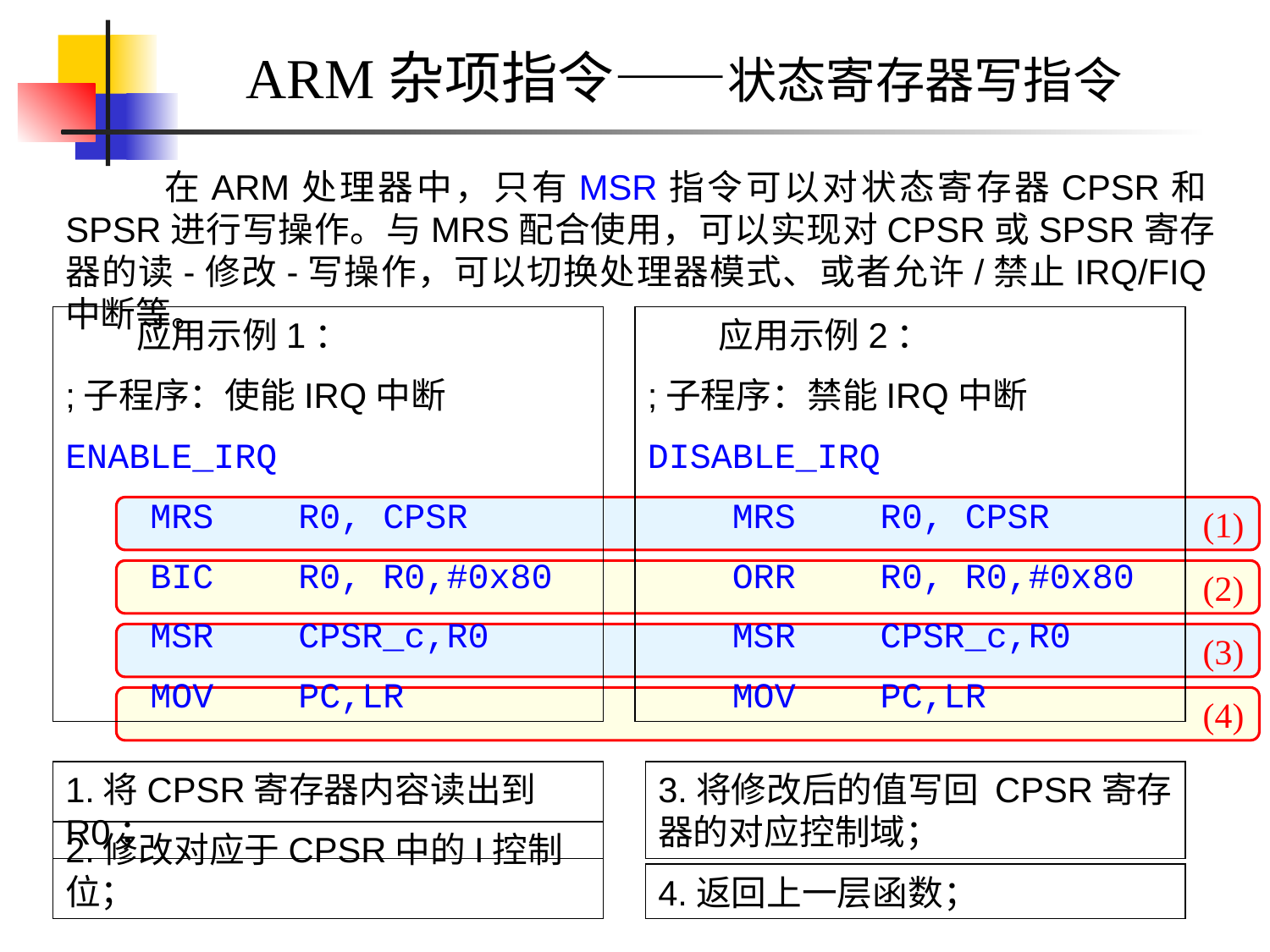

ARM杂项指令——状态寄存器写指令
        在ARM处理器中，只有MSR指令可以对状态寄存器CPSR和SPSR进行写操作。与MRS配合使用，可以实现对CPSR或SPSR寄存器的读-修改-写操作，可以切换处理器模式、或者允许/禁止IRQ/FIQ中断等。
        应用示例1：
;子程序：使能IRQ中断
ENABLE_IRQ
    MRS    R0, CPSR
    BIC    R0, R0,#0x80
    MSR    CPSR_c,R0
    MOV    PC,LR
        应用示例2：
;子程序：禁能IRQ中断
DISABLE_IRQ
    MRS    R0, CPSR
    ORR    R0, R0,#0x80
    MSR    CPSR_c,R0
    MOV    PC,LR
(1)
(2)
(3)
(4)
1.将CPSR寄存器内容读出到R0；
3.将修改后的值写回 CPSR寄存器的对应控制域；
2.修改对应于CPSR中的I控制位；
4.返回上一层函数；